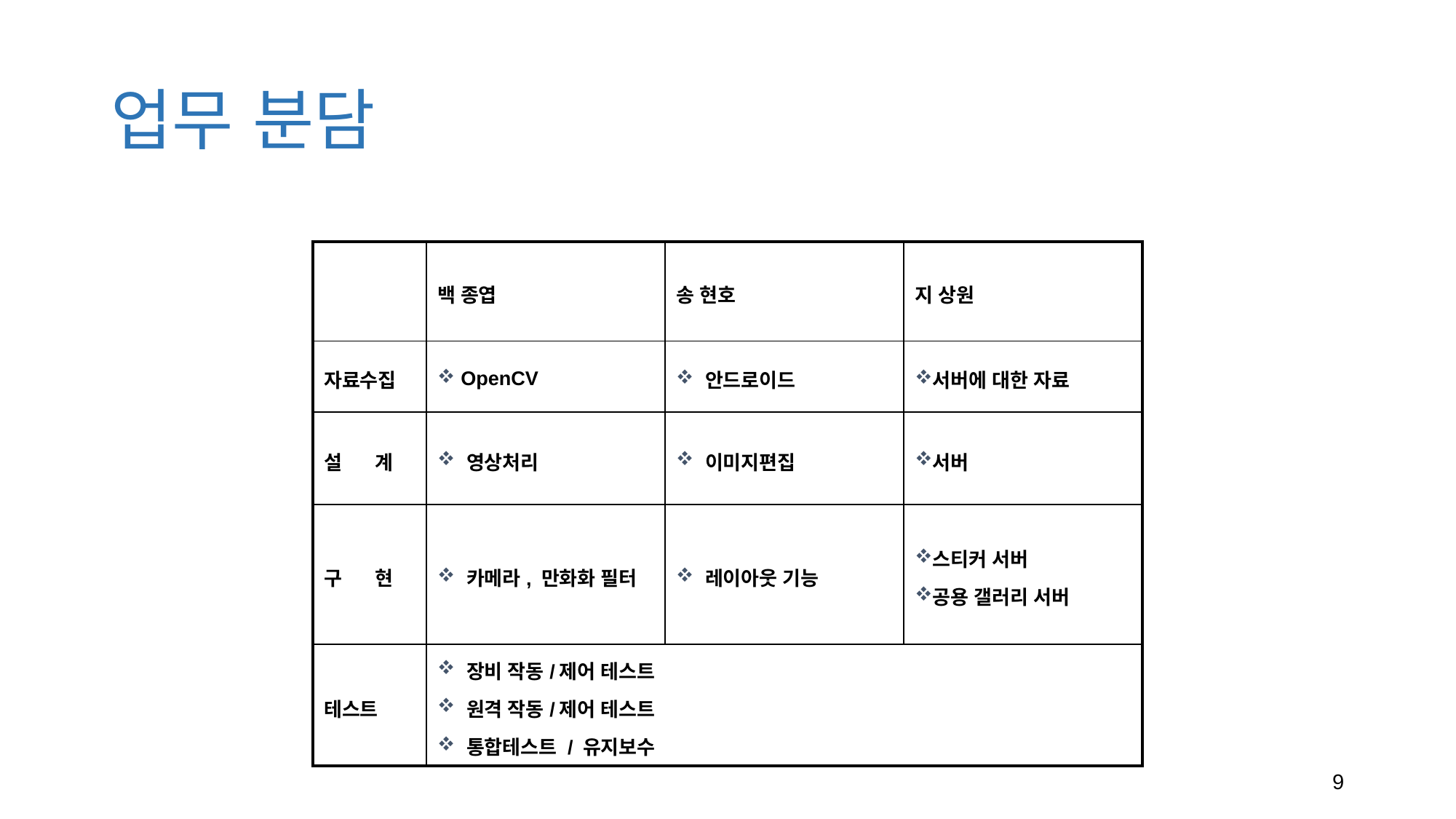

# 업무 분담
|  | 백 종엽 | 송 현호 | 지 상원 |
| --- | --- | --- | --- |
| 자료수집 | OpenCV | 안드로이드 | 서버에 대한 자료 |
| 설 계 | 영상처리 | 이미지편집 | 서버 |
| 구 현 | 카메라, 만화화 필터 | 레이아웃 기능 | 스티커 서버 공용 갤러리 서버 |
| 테스트 | 장비 작동/제어 테스트 원격 작동/제어 테스트 통합테스트 / 유지보수 |  |  |
9